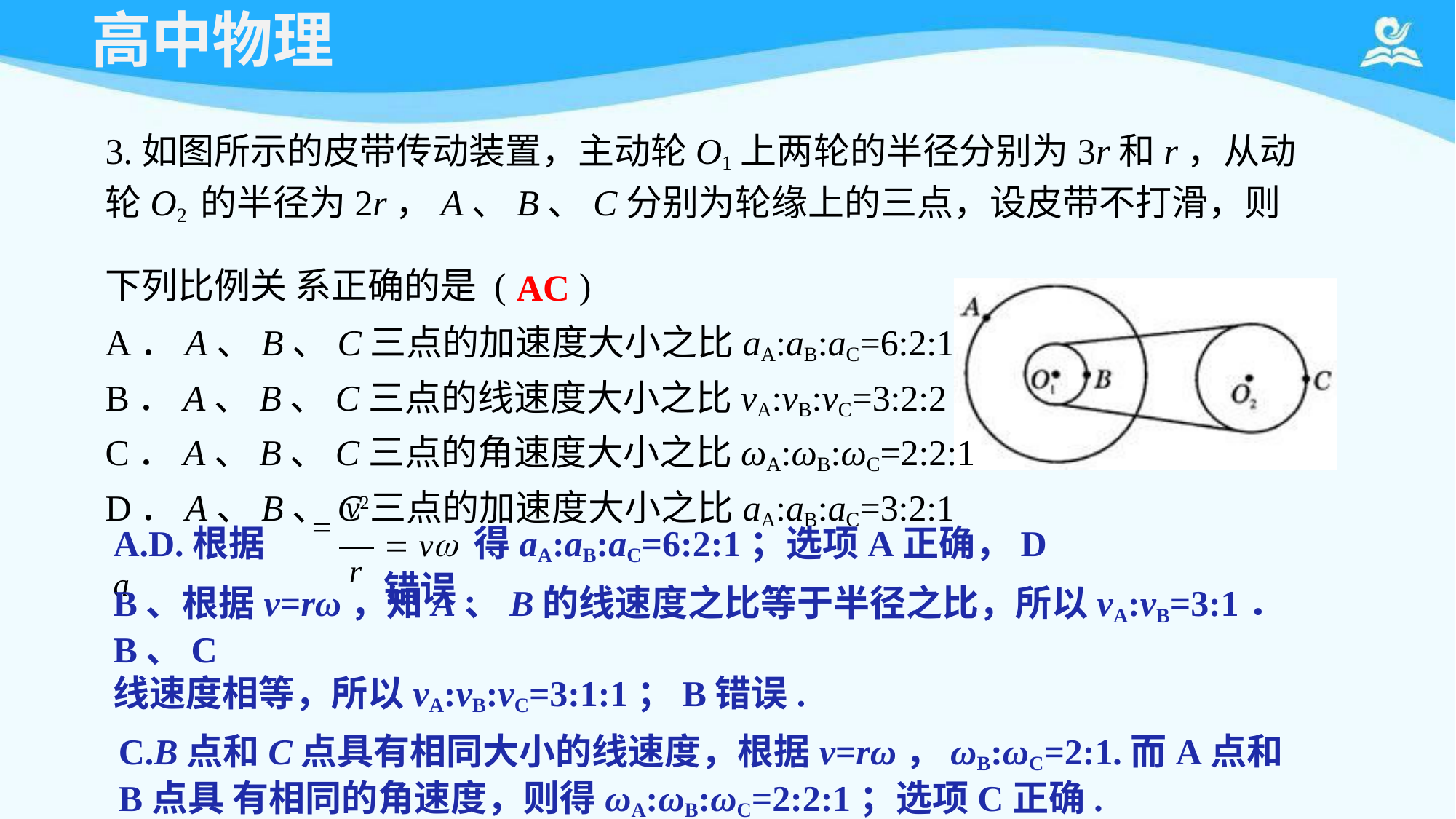

# 高中物理
3.如图所示的皮带传动装置，主动轮O1上两轮的半径分别为3r和r，从动轮O2 的半径为2r，A、B、C分别为轮缘上的三点，设皮带不打滑，则下列比例关 系正确的是 ( AC )
A．A、B、C三点的加速度大小之比aA:aB:aC=6:2:1
B．A、B、C三点的线速度大小之比vA:vB:vC=3:2:2
C．A、B、C三点的角速度大小之比ωA:ωB:ωC=2:2:1
D．A、B、C三点的加速度大小之比aA:aB:aC=3:2:1

2
= v
A.D.根据 a
= vω 得aA:aB:aC=6:2:1；选项A正确，D错误.
r

B、根据v=rω，知A、B的线速度之比等于半径之比，所以vA:vB=3:1．B、C
线速度相等，所以vA:vB:vC=3:1:1；B错误.
C.B点和C点具有相同大小的线速度，根据v=rω，ωB:ωC=2:1.而A点和B点具 有相同的角速度，则得ωA:ωB:ωC=2:2:1；选项C正确.